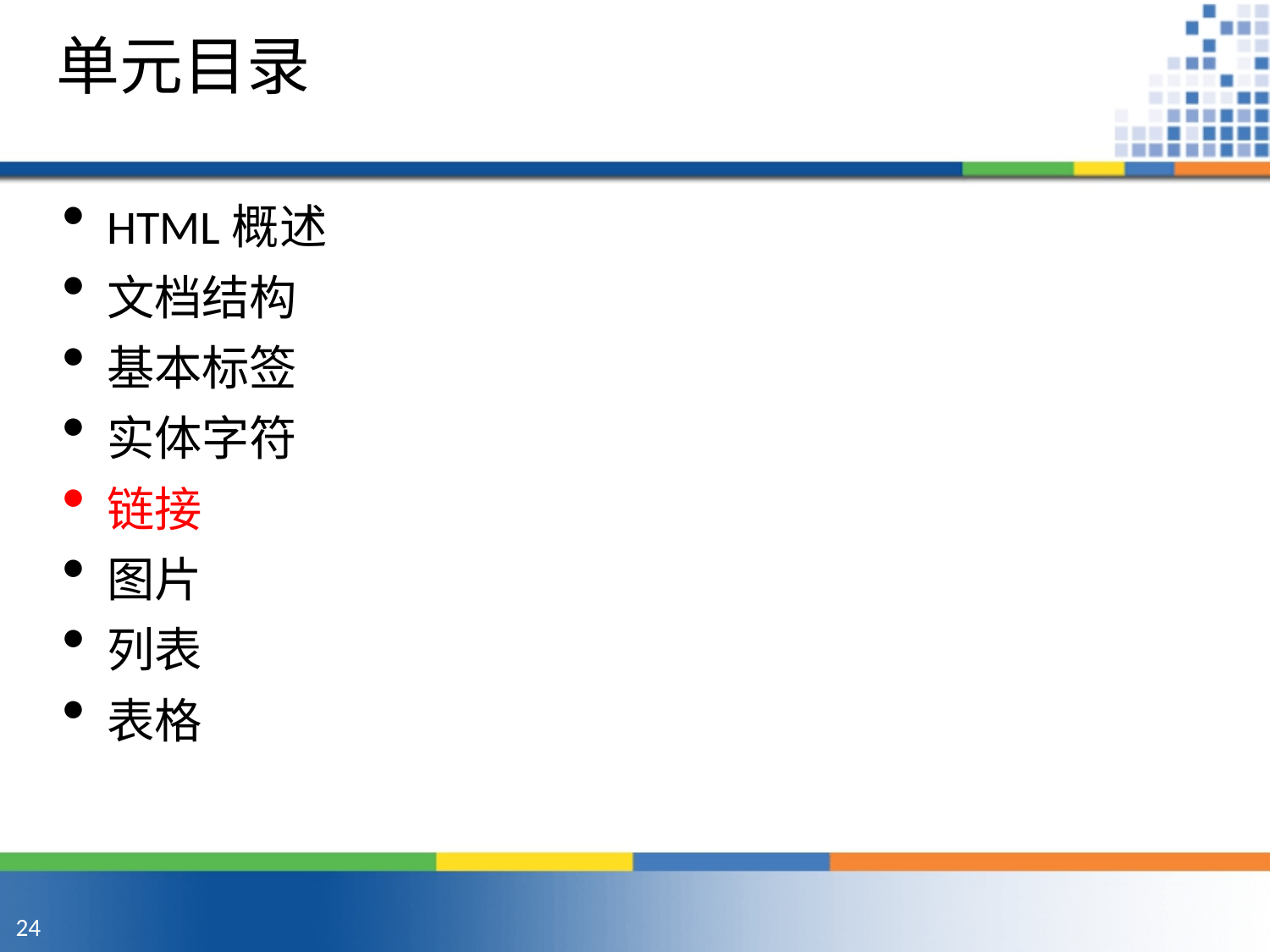

单元目录
HTML概述
文档结构
基本标签
实体字符
链接
图片
列表
表格
•

•

•

•

•

•

•

•
24